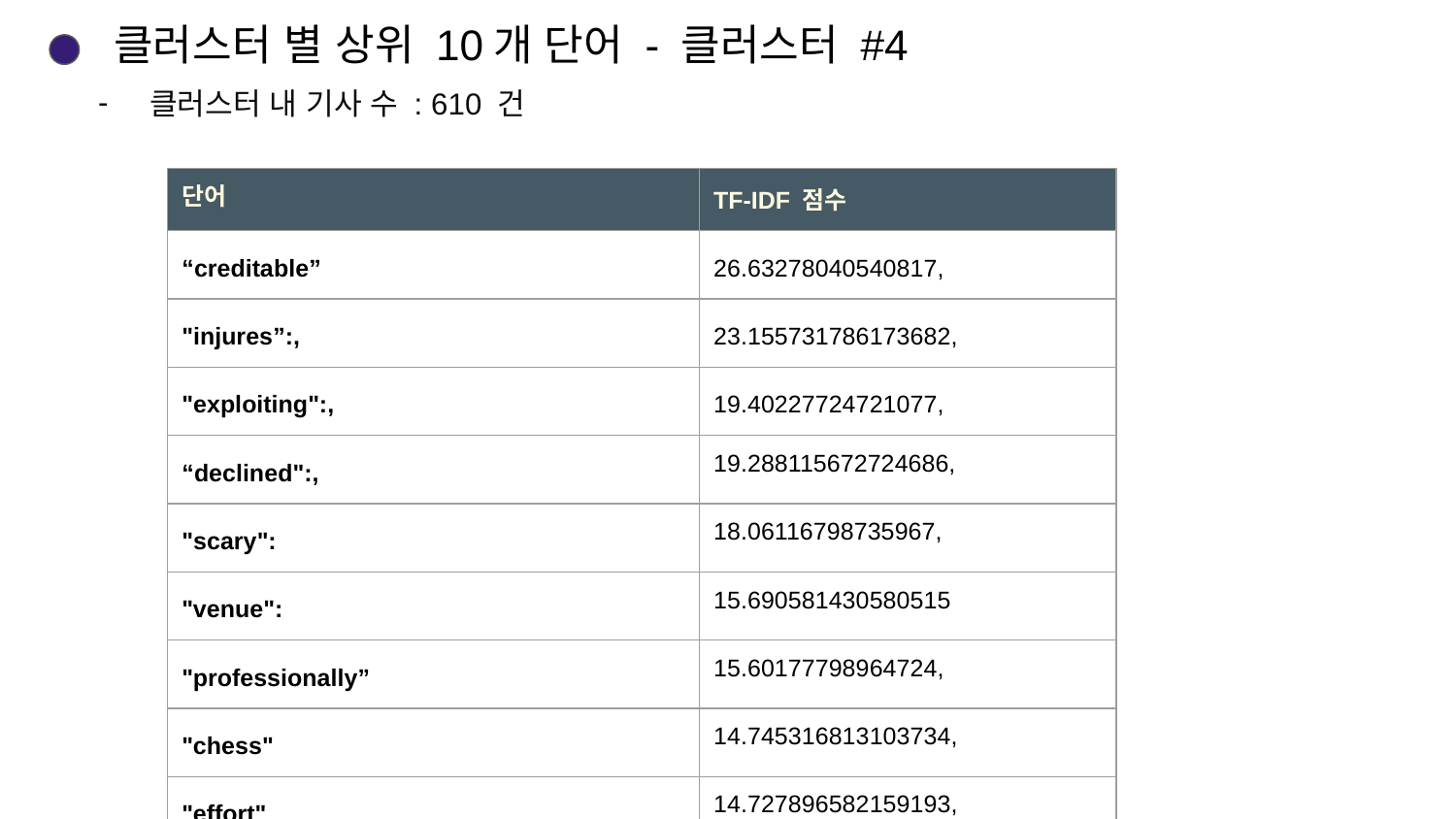

# 클러스터 별 상위 10개 단어 - 클러스터 #4

클러스터 내 기사 수 : 610 건
| 단어 | TF-IDF 점수 |
| --- | --- |
| “creditable” | 26.63278040540817, |
| "injures”:, | 23.155731786173682, |
| "exploiting":, | 19.40227724721077, |
| “declined":, | 19.288115672724686, |
| "scary": | 18.06116798735967, |
| "venue": | 15.690581430580515 |
| "professionally” | 15.60177798964724, |
| "chess" | 14.745316813103734, |
| "effort" | 14.727896582159193, |
| "stardust" | 13.16374860641545 |